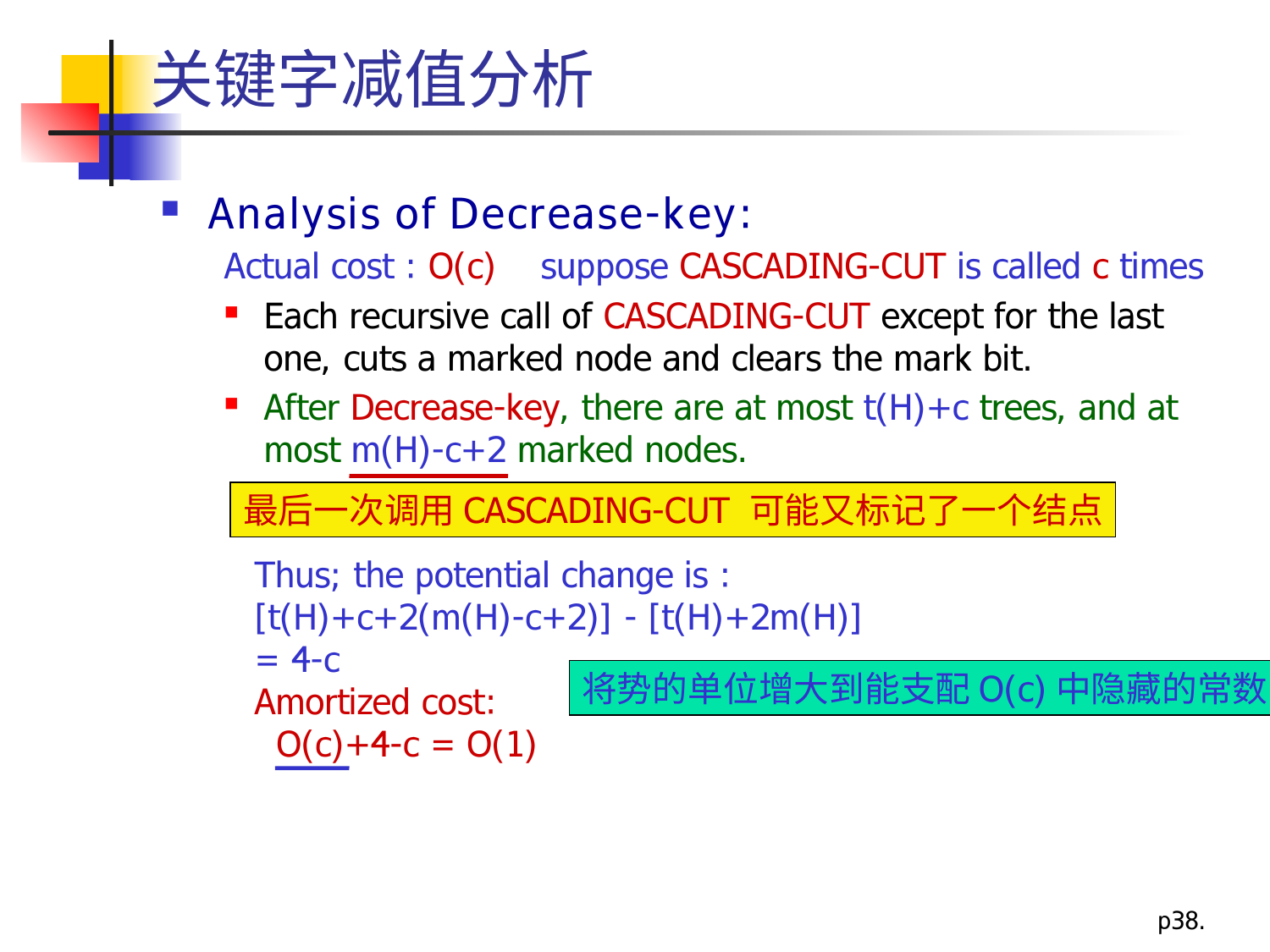

# 关键字减值分析
Analysis of Decrease-key:
Actual cost : O(c)    suppose CASCADING-CUT is called c times
Each recursive call of CASCADING-CUT except for the last one, cuts a marked node and clears the mark bit.
After Decrease-key, there are at most t(H)+c trees, and at most m(H)-c+2 marked nodes.

最后一次调用CASCADING-CUT 可能又标记了一个结点
Thus; the potential change is :
[t(H)+c+2(m(H)-c+2)] - [t(H)+2m(H)]
= 4-c
Amortized cost:
  O(c)+4-c = O(1)
将势的单位增大到能支配O(c)中隐藏的常数